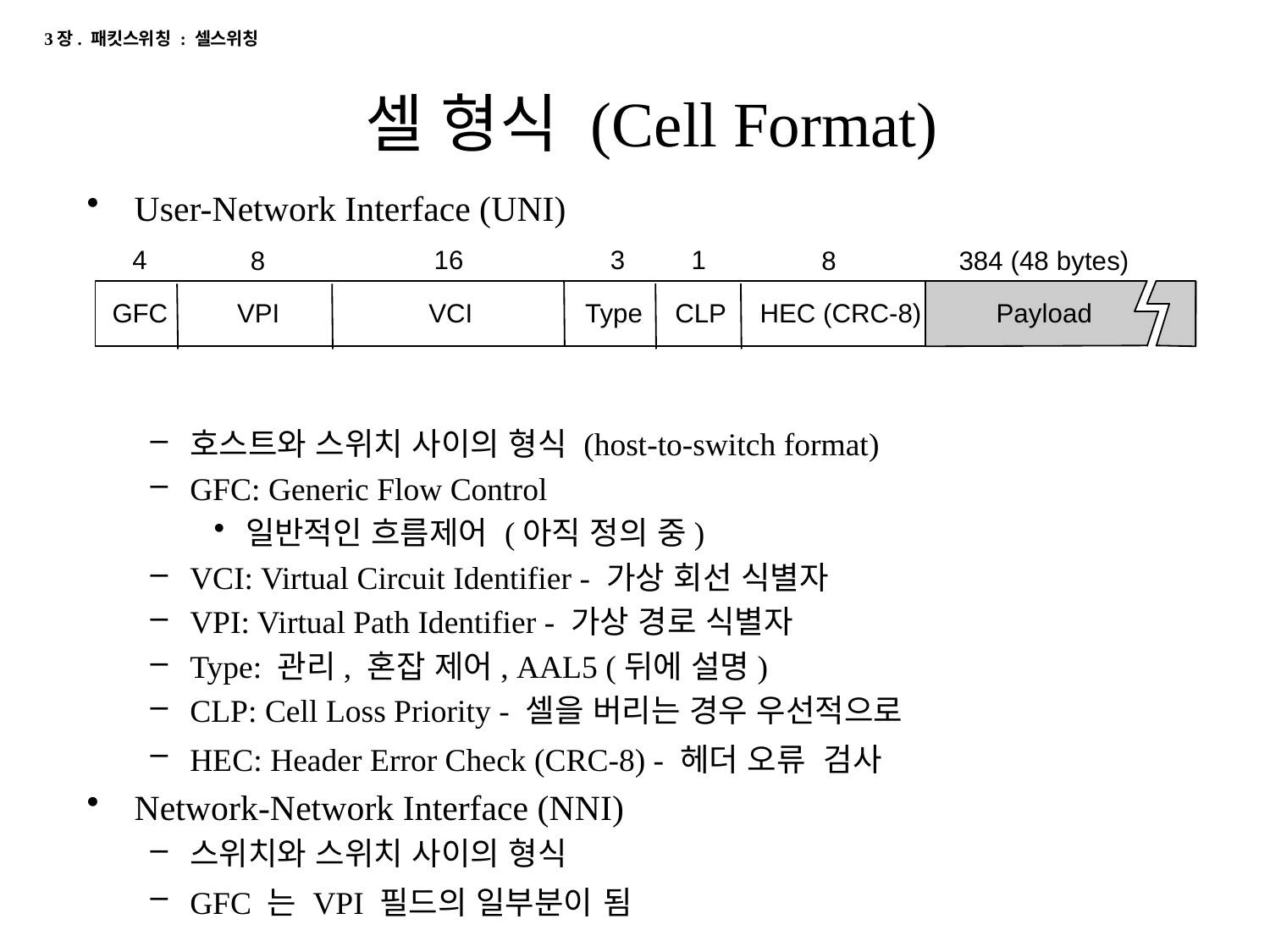

3장. 패킷스위칭 : 셀스위칭
# 셀 형식 (Cell Format)
User-Network Interface (UNI)

호스트와 스위치 사이의 형식 (host-to-switch format)
GFC: Generic Flow Control
일반적인 흐름제어 (아직 정의 중)
VCI: Virtual Circuit Identifier - 가상 회선 식별자
VPI: Virtual Path Identifier - 가상 경로 식별자
Type: 관리, 혼잡 제어, AAL5 (뒤에 설명)
CLP: Cell Loss Priority - 셀을 버리는 경우 우선적으로
HEC: Header Error Check (CRC-8) - 헤더 오류  검사
Network-Network Interface (NNI)
스위치와 스위치 사이의 형식
GFC 는 VPI 필드의 일부분이 됨
4
16
3
1
8
8
384 (48 bytes)

GFC
VPI
VCI
Type
CLP
HEC (CRC-8)
Payload